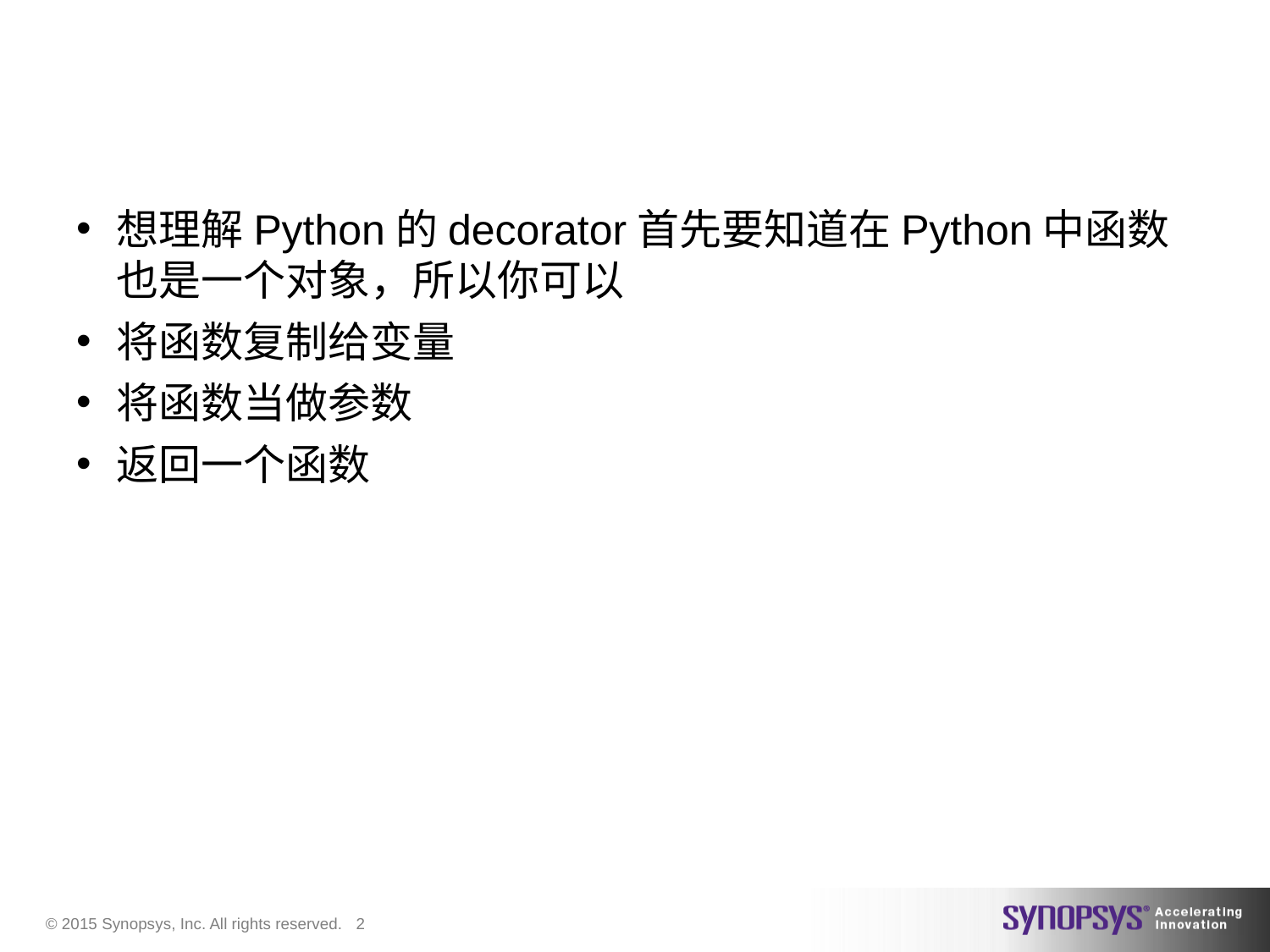

#
想理解Python的decorator首先要知道在Python中函数也是一个对象，所以你可以
将函数复制给变量
将函数当做参数
返回一个函数